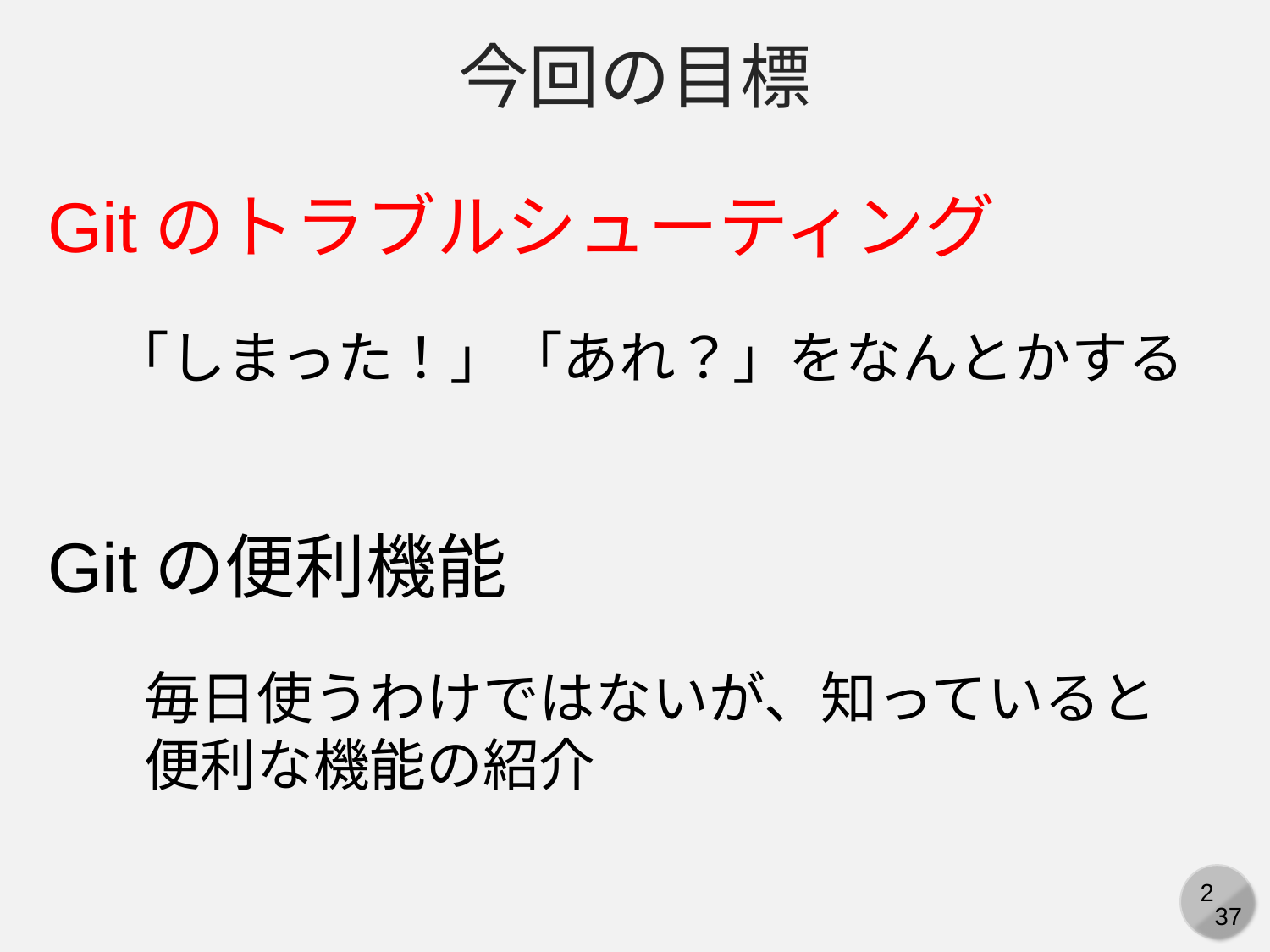

今回の目標
Gitのトラブルシューティング
「しまった！」「あれ？」をなんとかする
Gitの便利機能
毎日使うわけではないが、知っていると
便利な機能の紹介